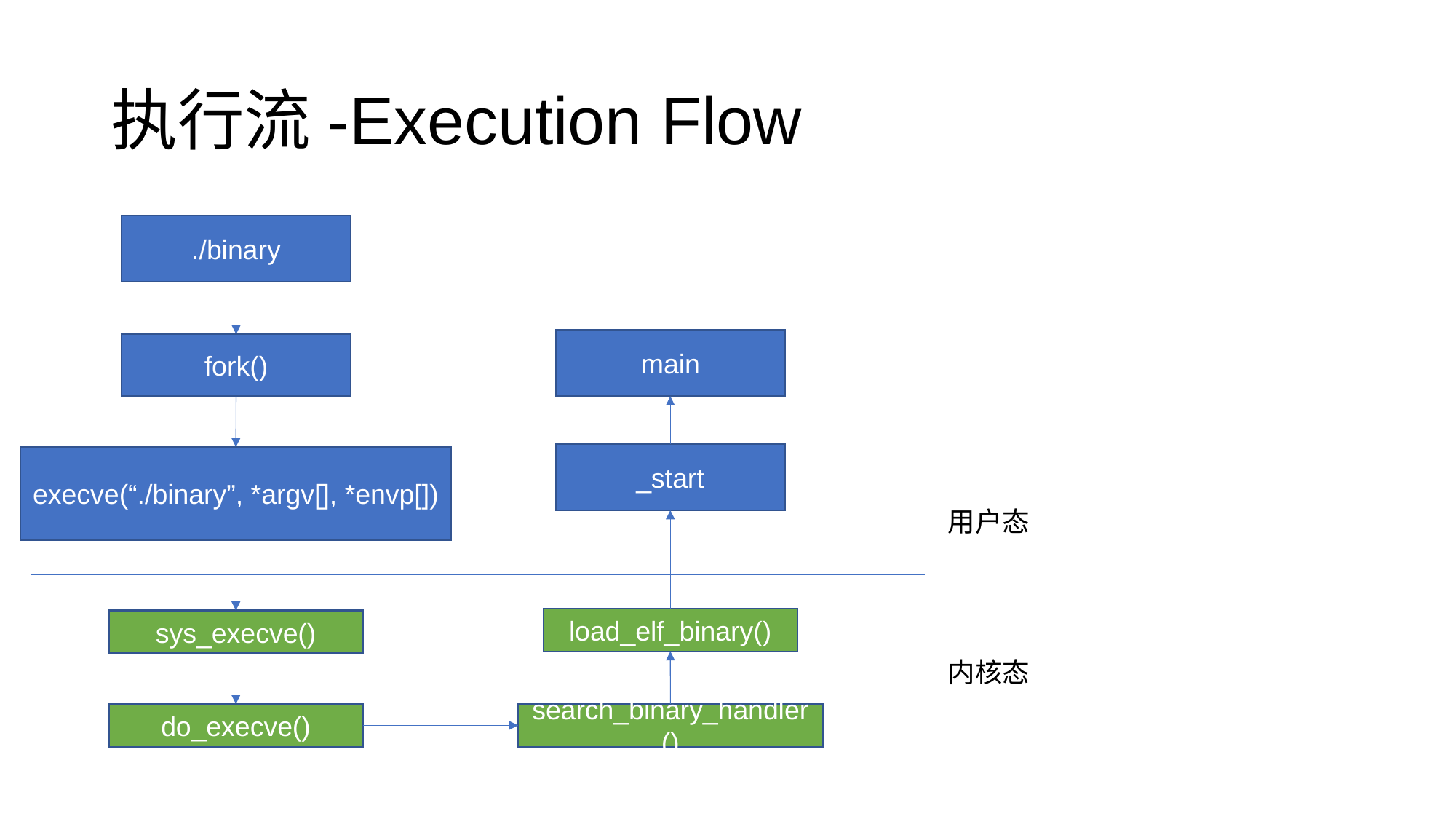

# 执行流-Execution Flow
./binary
main
fork()
_start
execve(“./binary”, *argv[], *envp[])
用户态
load_elf_binary()
sys_execve()
内核态
do_execve()
search_binary_handler()